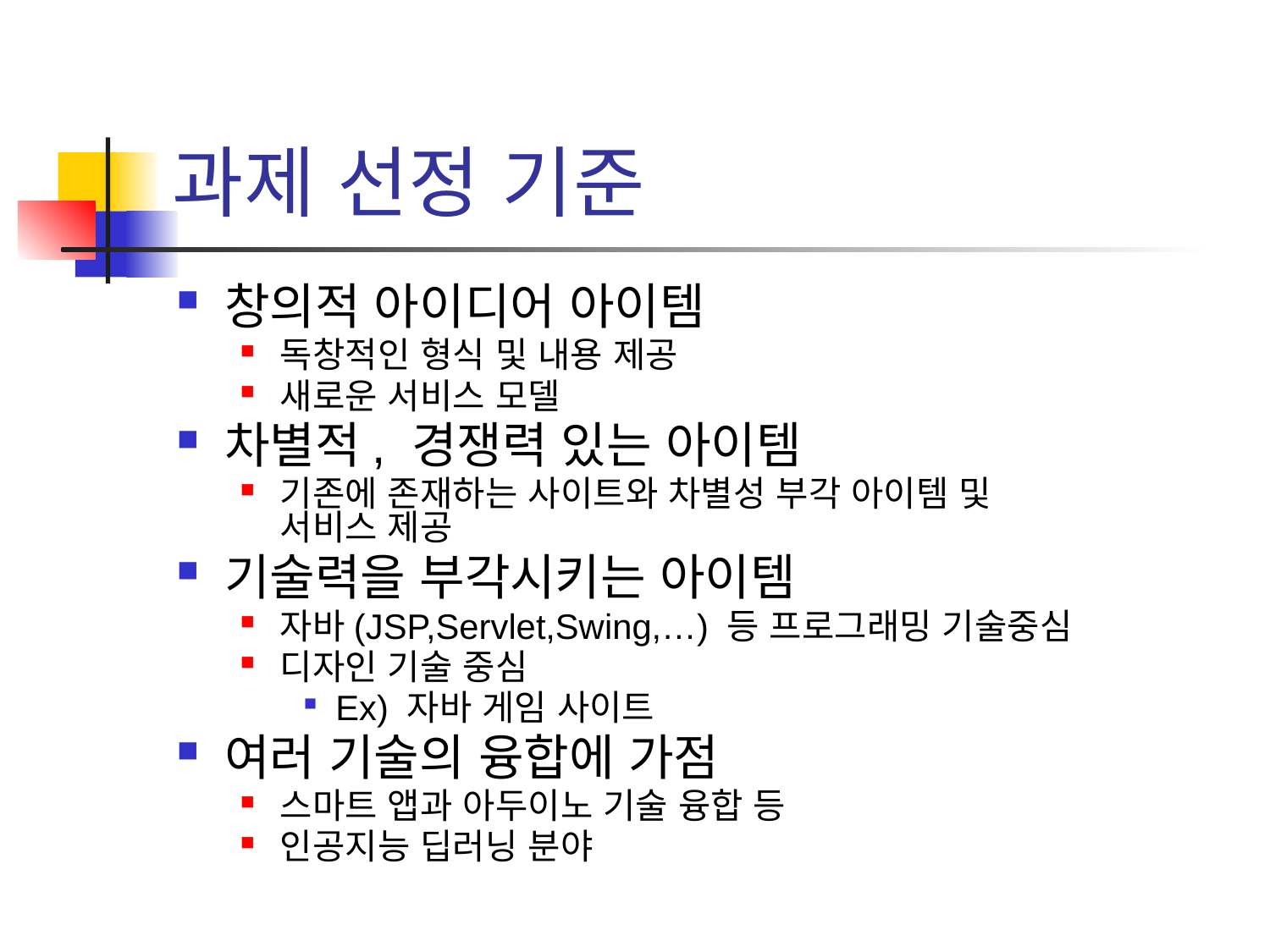

# 과제 선정 기준
창의적 아이디어 아이템
독창적인 형식 및 내용 제공
새로운 서비스 모델
차별적, 경쟁력 있는 아이템
기존에 존재하는 사이트와 차별성 부각 아이템 및
서비스 제공
기술력을 부각시키는 아이템
자바(JSP,Servlet,Swing,…) 등 프로그래밍 기술중심
디자인 기술 중심
Ex) 자바 게임 사이트
여러 기술의 융합에 가점
스마트 앱과 아두이노 기술 융합 등
인공지능 딥러닝 분야